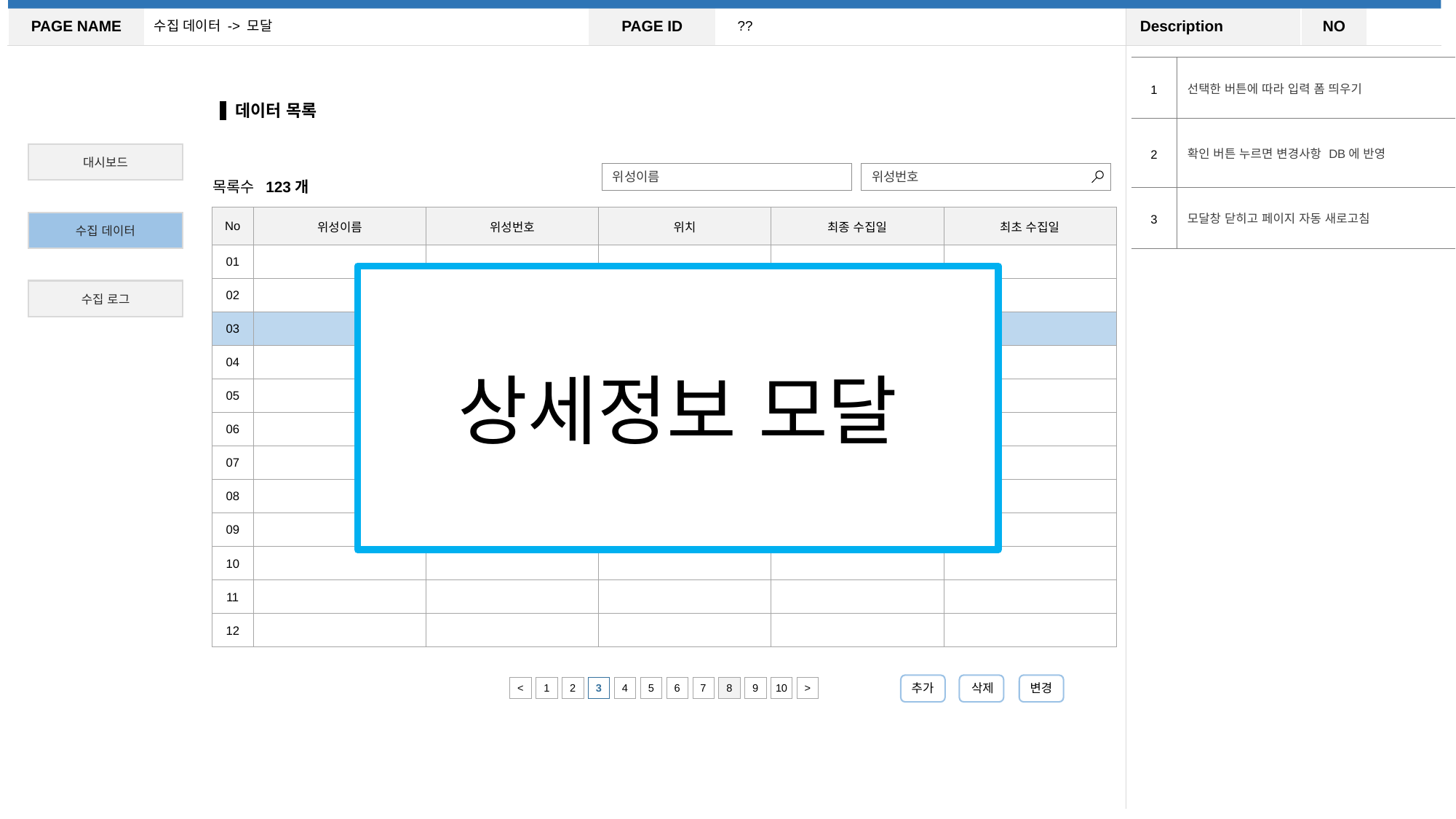

수집 데이터 -> 모달
??

| 1 | 선택한 버튼에 따라 입력 폼 띄우기 |
| --- | --- |
| 2 | 확인 버튼 누르면 변경사항 DB에 반영 |
| 3 | 모달창 닫히고 페이지 자동 새로고침 |
데이터 목록

대시보드
위성이름
위성번호

목록수  123개
| No | 위성이름 | 위성번호 | 위치 | 최종 수집일 | 최초 수집일 |
| --- | --- | --- | --- | --- | --- |
| 01 |  |  |  |  |  |
| 02 |  |  |  |  |  |
| 03 |  |  |  |  |  |
| 04 |  |  |  |  |  |
| 05 |  |  |  |  |  |
| 06 |  |  |  |  |  |
| 07 |  |  |  |  |  |
| 08 |  |  |  |  |  |
| 09 |  |  |  |  |  |
| 10 |  |  |  |  |  |
| 11 |  |  |  |  |  |
| 12 |  |  |  |  |  |
수집 데이터

상세정보 모달

수집 로그

추가

삭제

변경
<
1
2
3
4
5
6
7
8
9
10
>